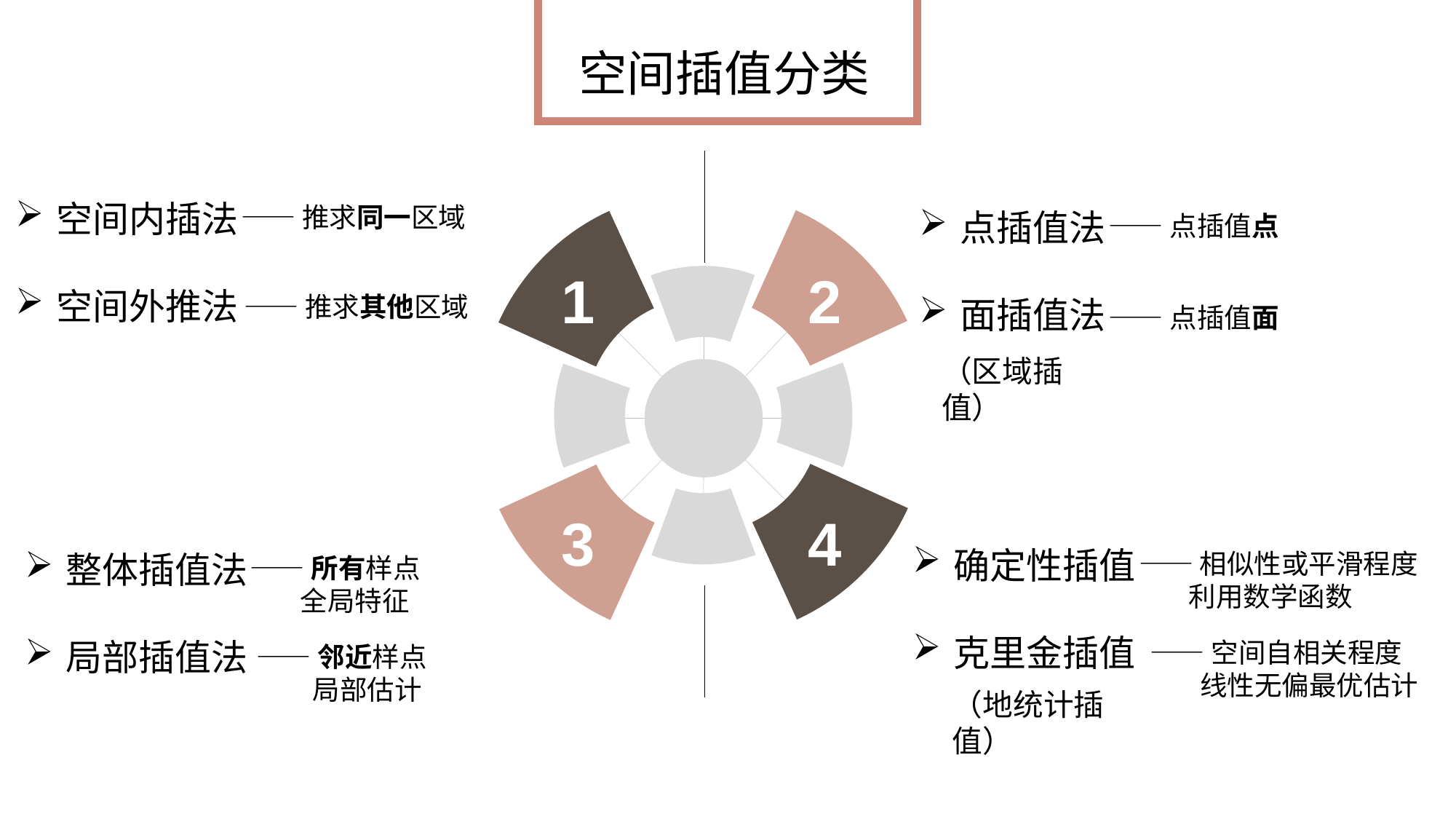

空间插值分类

点插值法

面插值法
——点插值点
——点插值面
（区域插值）
空间内插法

空间外推法
——推求同一区域
——推求其他区域

1
2

3
4
确定性插值

克里金插值
——相似性或平滑程度
       利用数学函数
——空间自相关程度
       线性无偏最优估计
（地统计插值）
整体插值法

局部插值法
——所有样点
       全局特征
——邻近样点
        局部估计